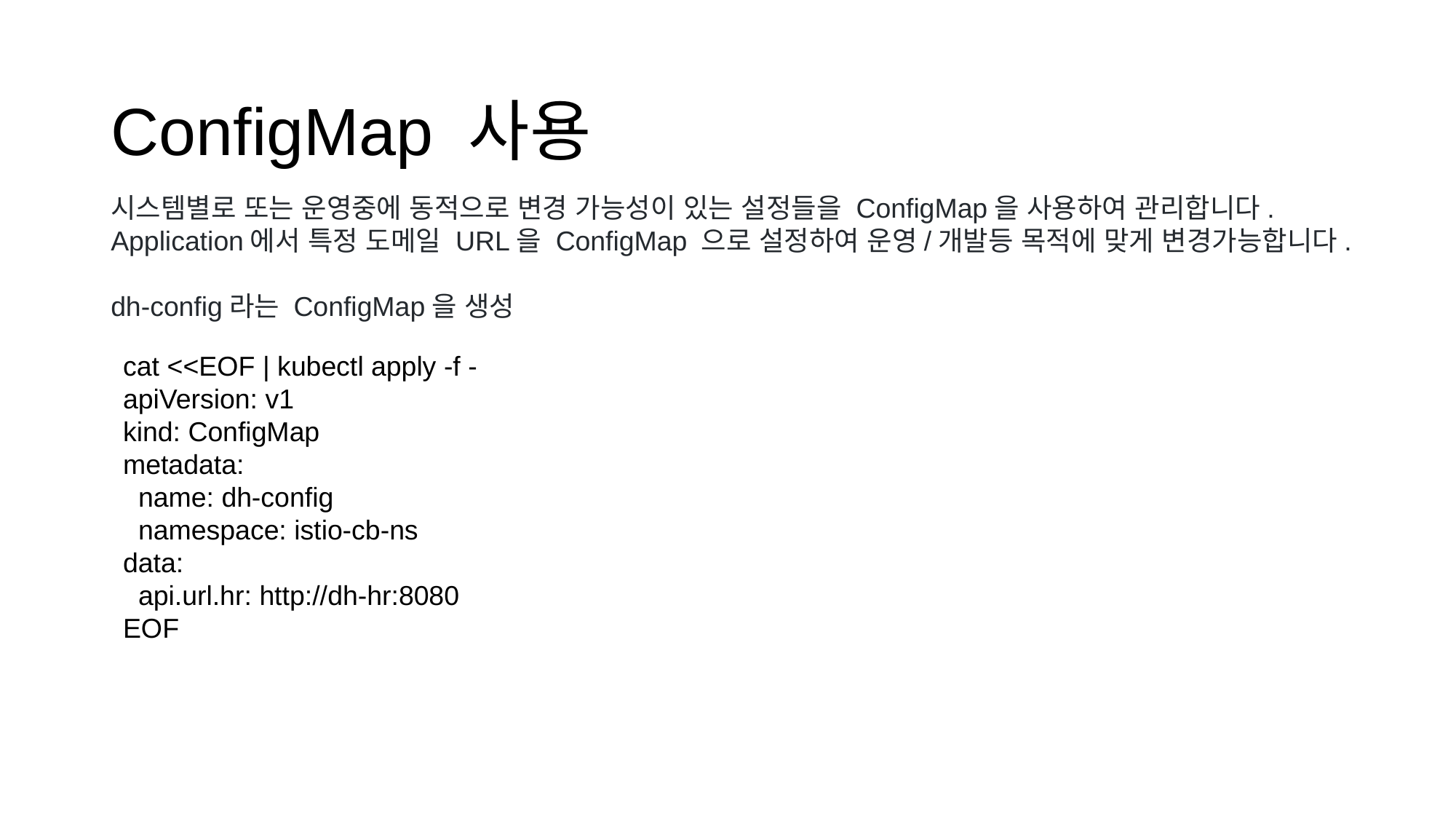

# ConfigMap 사용
시스템별로 또는 운영중에 동적으로 변경 가능성이 있는 설정들을 ConfigMap을 사용하여 관리합니다. Application에서 특정 도메일 URL을 ConfigMap 으로 설정하여 운영/개발등 목적에 맞게 변경가능합니다.

dh-config라는 ConfigMap을 생성

cat <<EOF | kubectl apply -f -
apiVersion: v1
kind: ConfigMap
metadata:
  name: dh-config
  namespace: istio-cb-ns
data:
  api.url.hr: http://dh-hr:8080
EOF